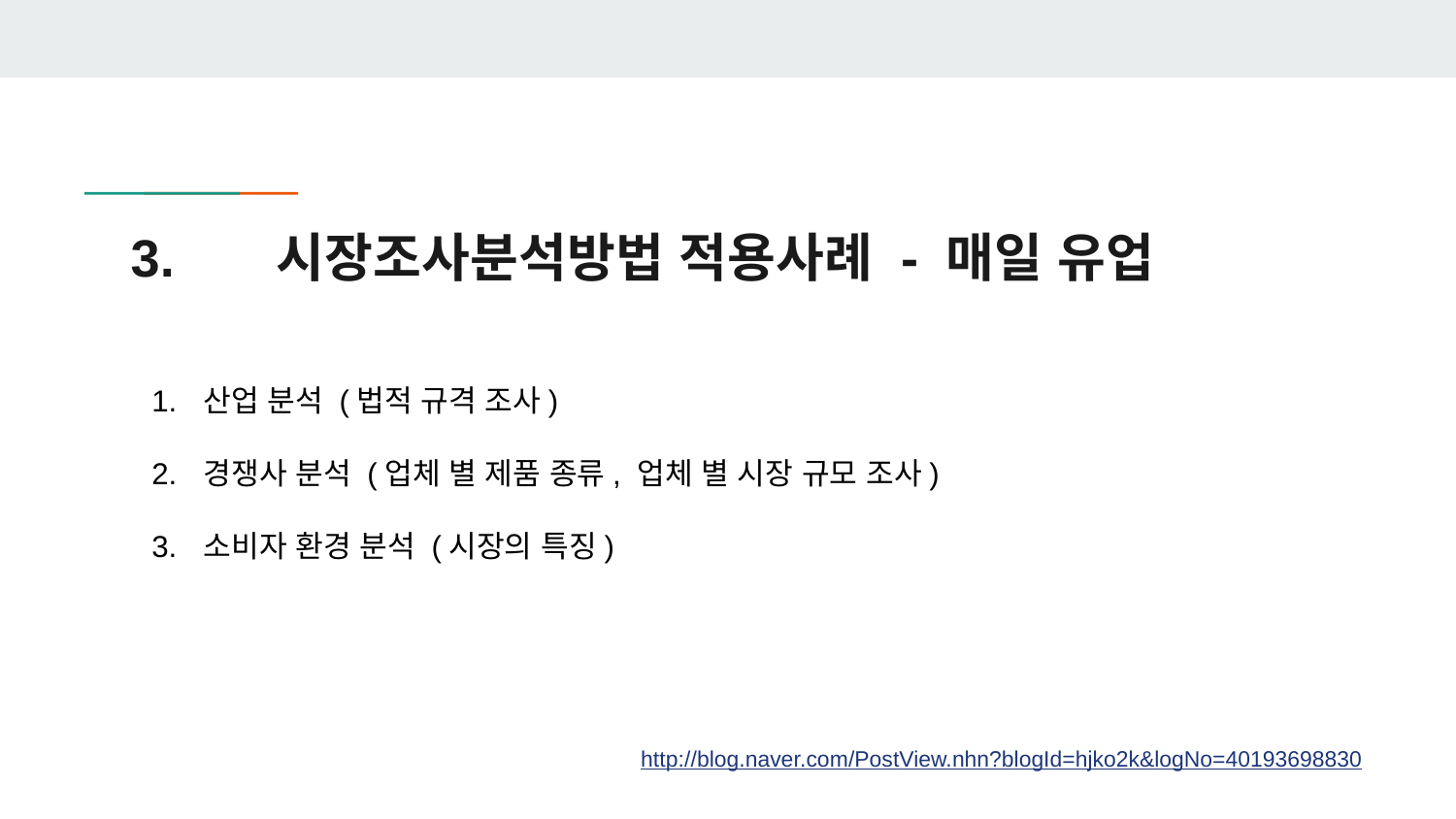

# 3.	시장조사분석방법 적용사례 - 매일 유업
산업 분석 (법적 규격 조사)
경쟁사 분석 (업체 별 제품 종류, 업체 별 시장 규모 조사)
소비자 환경 분석 (시장의 특징)

http://blog.naver.com/PostView.nhn?blogId=hjko2k&logNo=40193698830